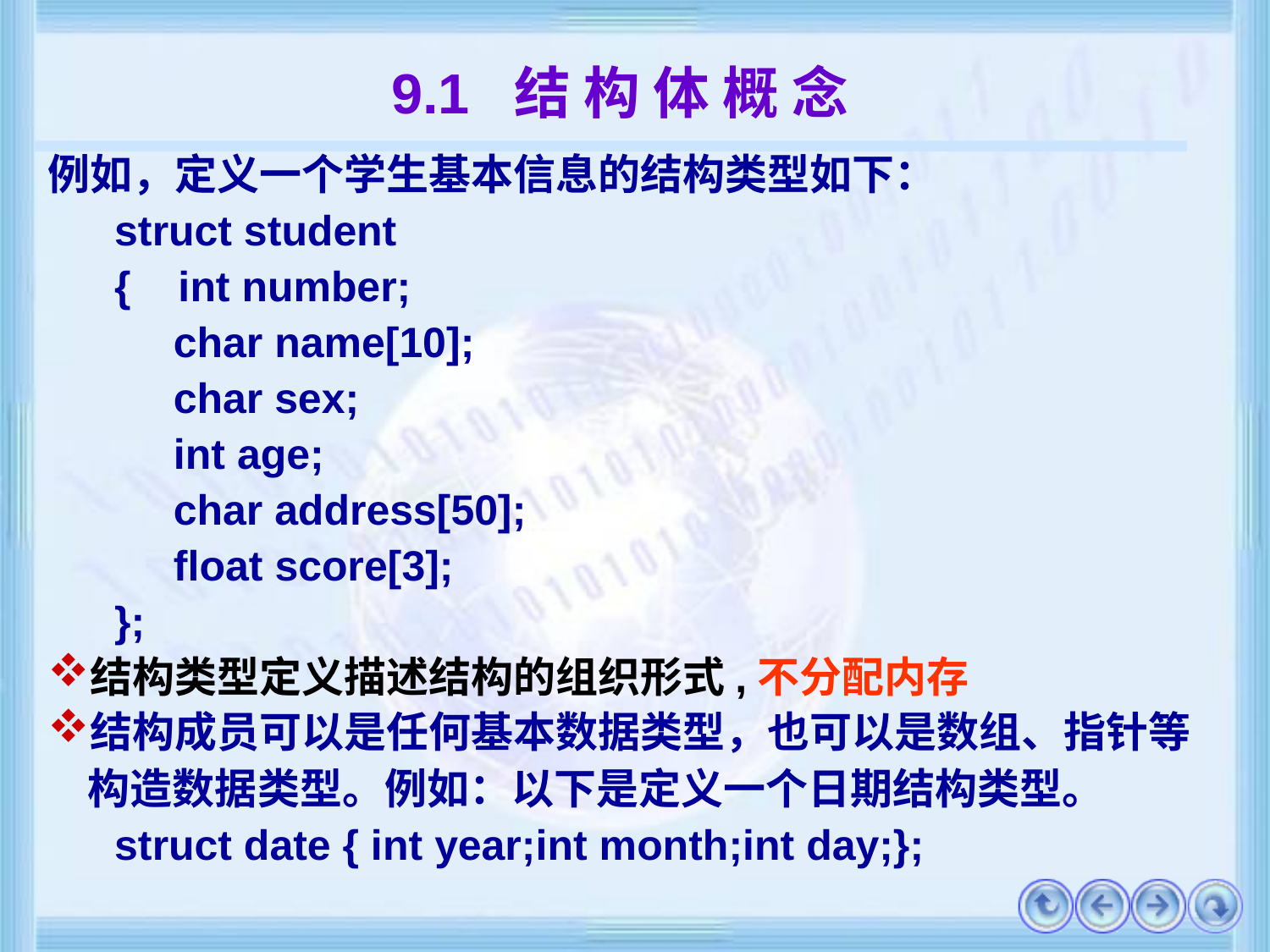

# 9.1  结 构 体 概 念
例如，定义一个学生基本信息的结构类型如下：
struct student
{    int number;
     char name[10];
     char sex;
     int age;
     char address[50];
     float score[3];
};
结构类型定义描述结构的组织形式,不分配内存
结构成员可以是任何基本数据类型，也可以是数组、指针等构造数据类型。例如：以下是定义一个日期结构类型。
struct date { int year;int month;int day;};